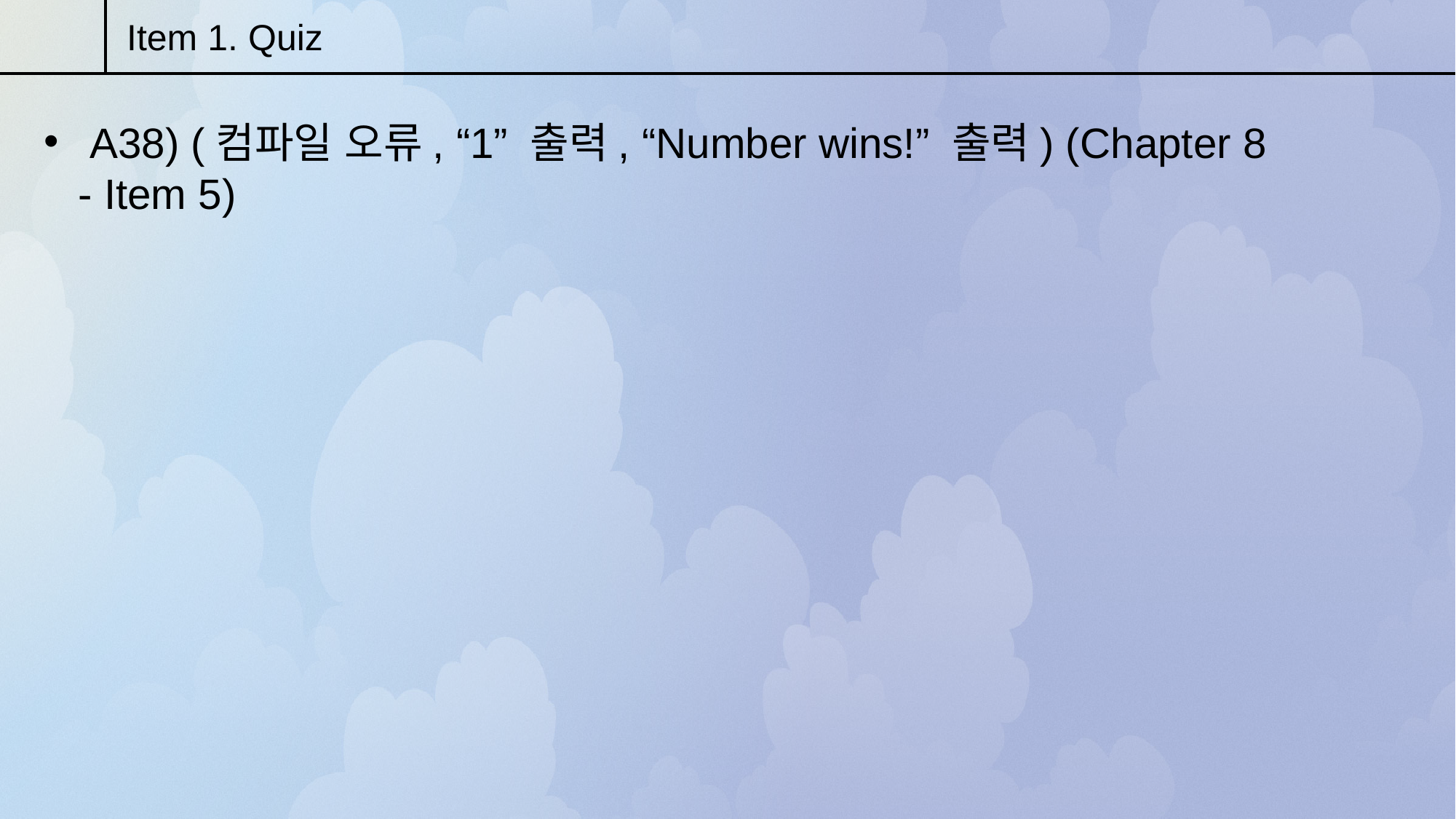

Item 1. Quiz
 A38) (컴파일 오류, “1” 출력, “Number wins!” 출력) (Chapter 8 - Item 5)